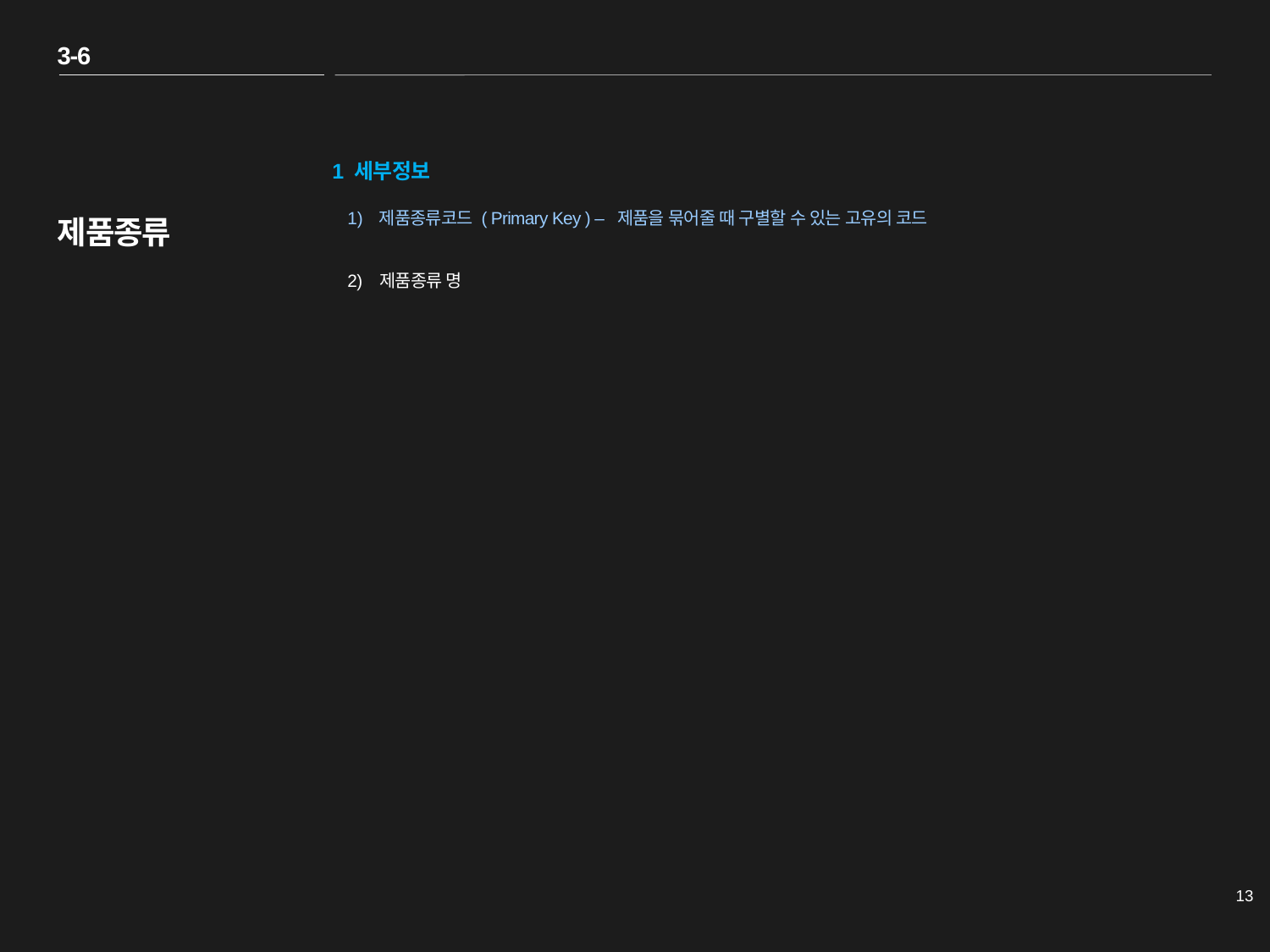

3-6
# 제품종류
1 세부정보
제품종류코드 ( Primary Key ) –  제품을 묶어줄 때 구별할 수 있는 고유의 코드

2)   제품종류 명
13